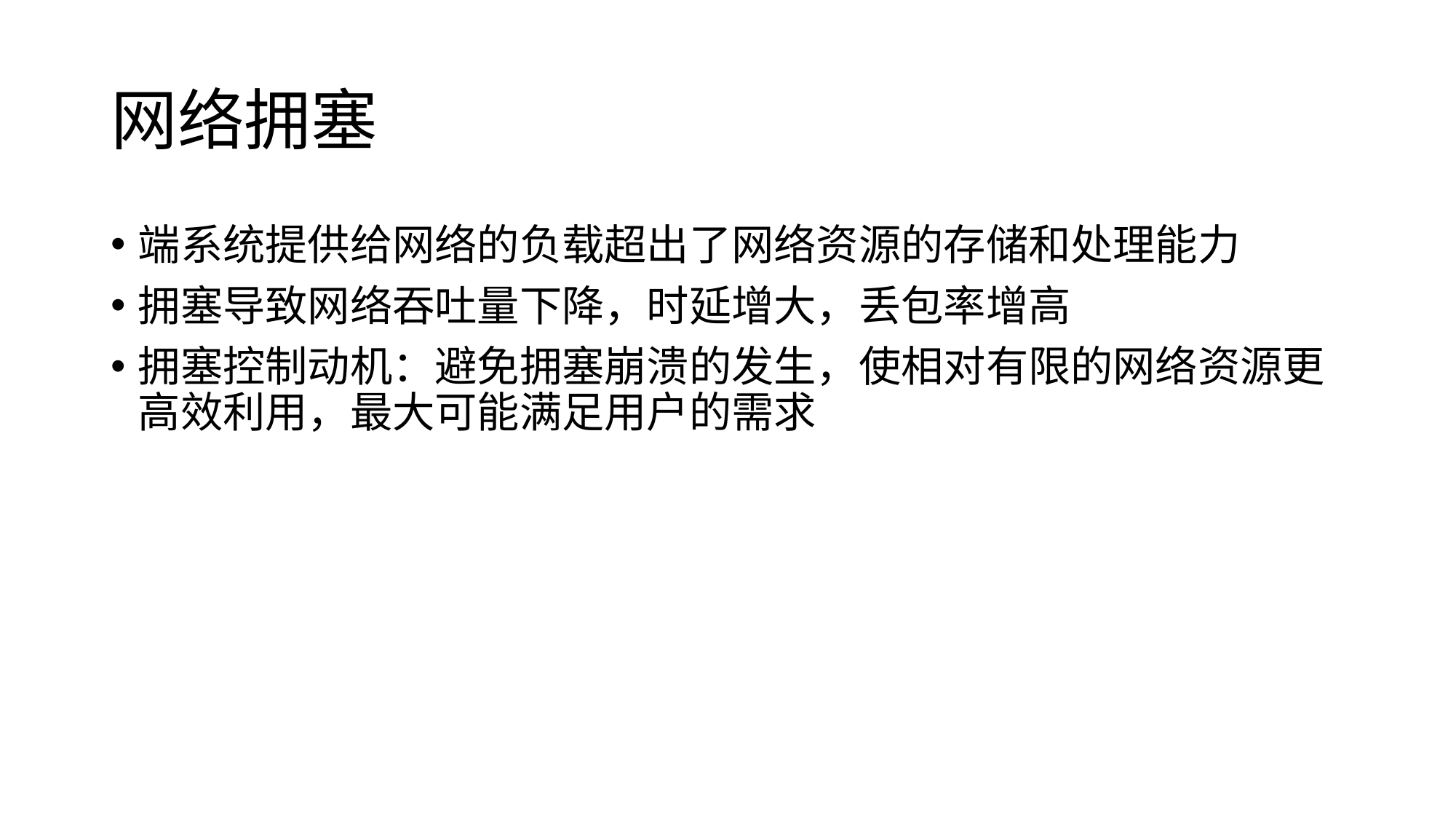

# 网络拥塞
端系统提供给网络的负载超出了网络资源的存储和处理能力
拥塞导致网络吞吐量下降，时延增大，丢包率增高
拥塞控制动机：避免拥塞崩溃的发生，使相对有限的网络资源更高效利用，最大可能满足用户的需求